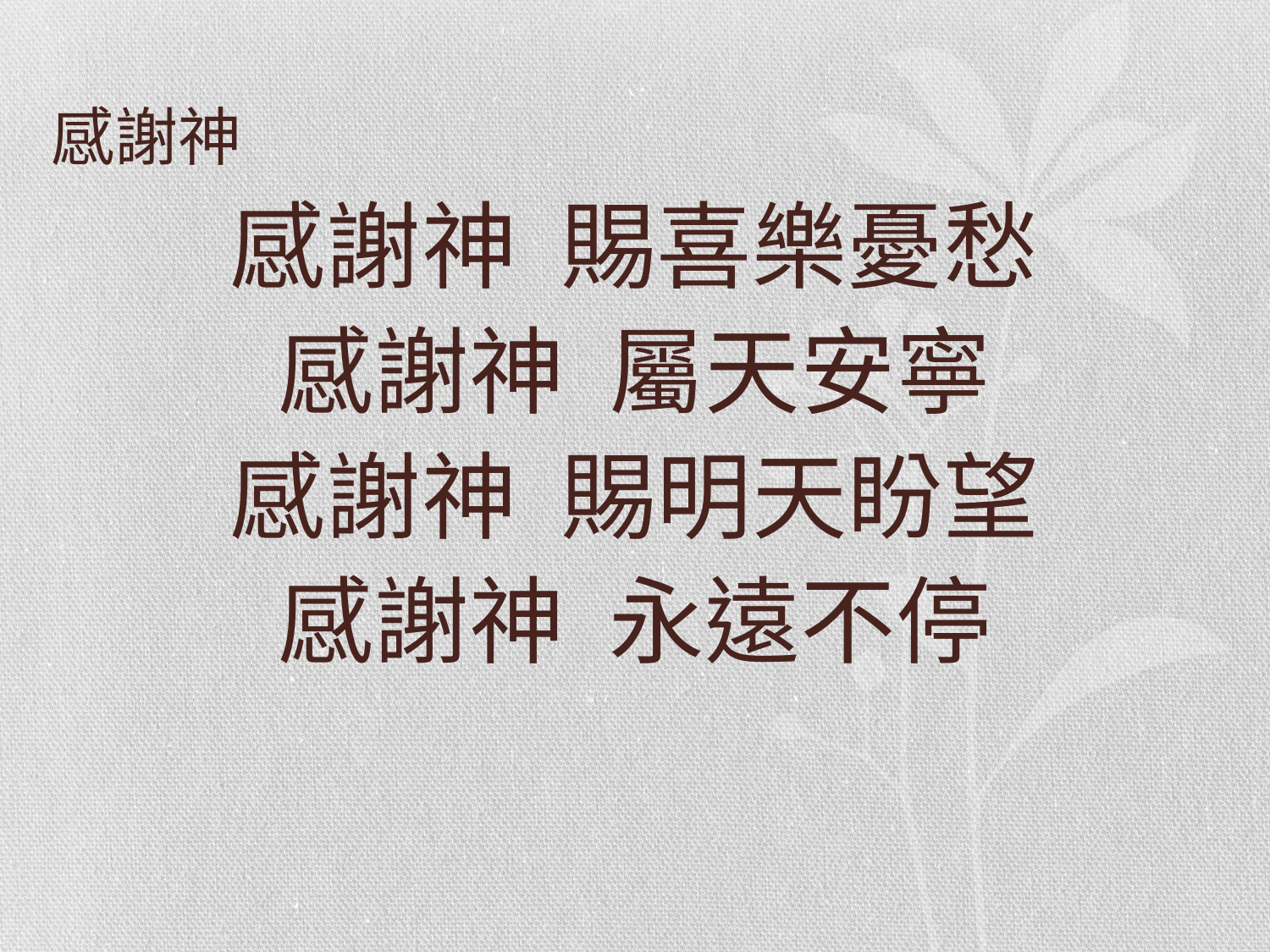

# 感謝神
感謝神  賜喜樂憂愁
感謝神  屬天安寧
感謝神  賜明天盼望
感謝神  永遠不停